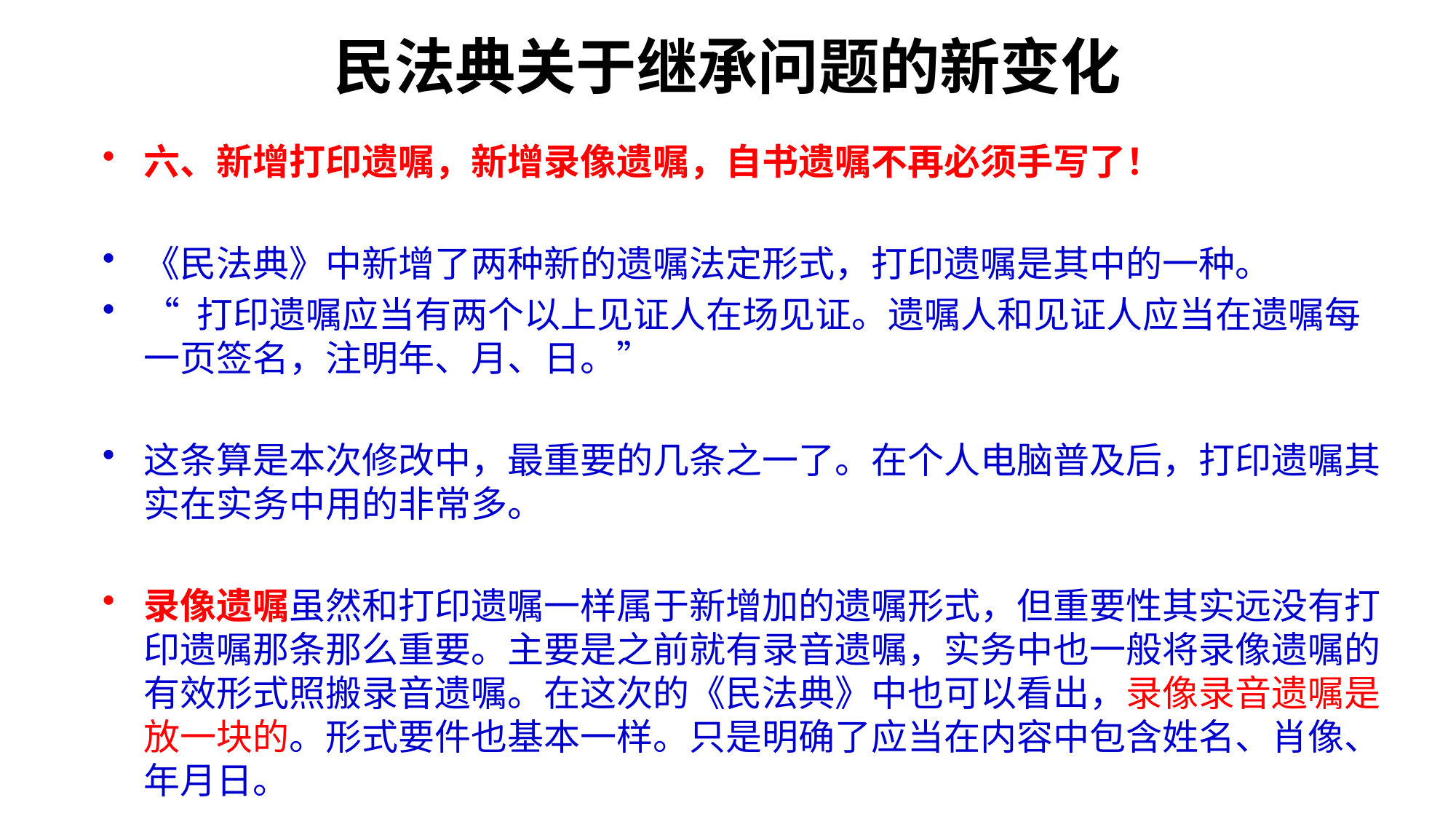

# 民法典关于继承问题的新变化
六、新增打印遗嘱，新增录像遗嘱，自书遗嘱不再必须手写了！

《民法典》中新增了两种新的遗嘱法定形式，打印遗嘱是其中的一种。
“ 打印遗嘱应当有两个以上见证人在场见证。遗嘱人和见证人应当在遗嘱每一页签名，注明年、月、日。”

这条算是本次修改中，最重要的几条之一了。在个人电脑普及后，打印遗嘱其实在实务中用的非常多。

录像遗嘱虽然和打印遗嘱一样属于新增加的遗嘱形式，但重要性其实远没有打印遗嘱那条那么重要。主要是之前就有录音遗嘱，实务中也一般将录像遗嘱的有效形式照搬录音遗嘱。在这次的《民法典》中也可以看出，录像录音遗嘱是放一块的。形式要件也基本一样。只是明确了应当在内容中包含姓名、肖像、年月日。

第七点：增加了遗产管理人的制度

明确了遗产管理人的产生、职责、责任承担以及收取报酬的合理性。这条其实对于普通人来说意义不大。但对于我们律师而言，算是业务正名化。但规定的略微简略了些，这个也需要等待后续司法解释进一步完善。和大家关系不大，这边就不再赘述了。

第八点：扩大了遗赠抚养人的范围

《继承法》中，只写了可以与“集体所有制组织”签订遗赠抚养协议。这个从某些方面而言大大限制了被继承人的自主选择权。当然在之前的裁判实务中，一般还是都认可其他人或组织签订遗赠抚养协议的有效性。现在算是名正言顺了。

第九点：无人继承收归国有的遗产用于公益事业

《继承法》中也有无人继承的遗产收归国有。《民法典》增加了这部分遗产的最终用途是用于公益事业，给相关行政部门明确了方向